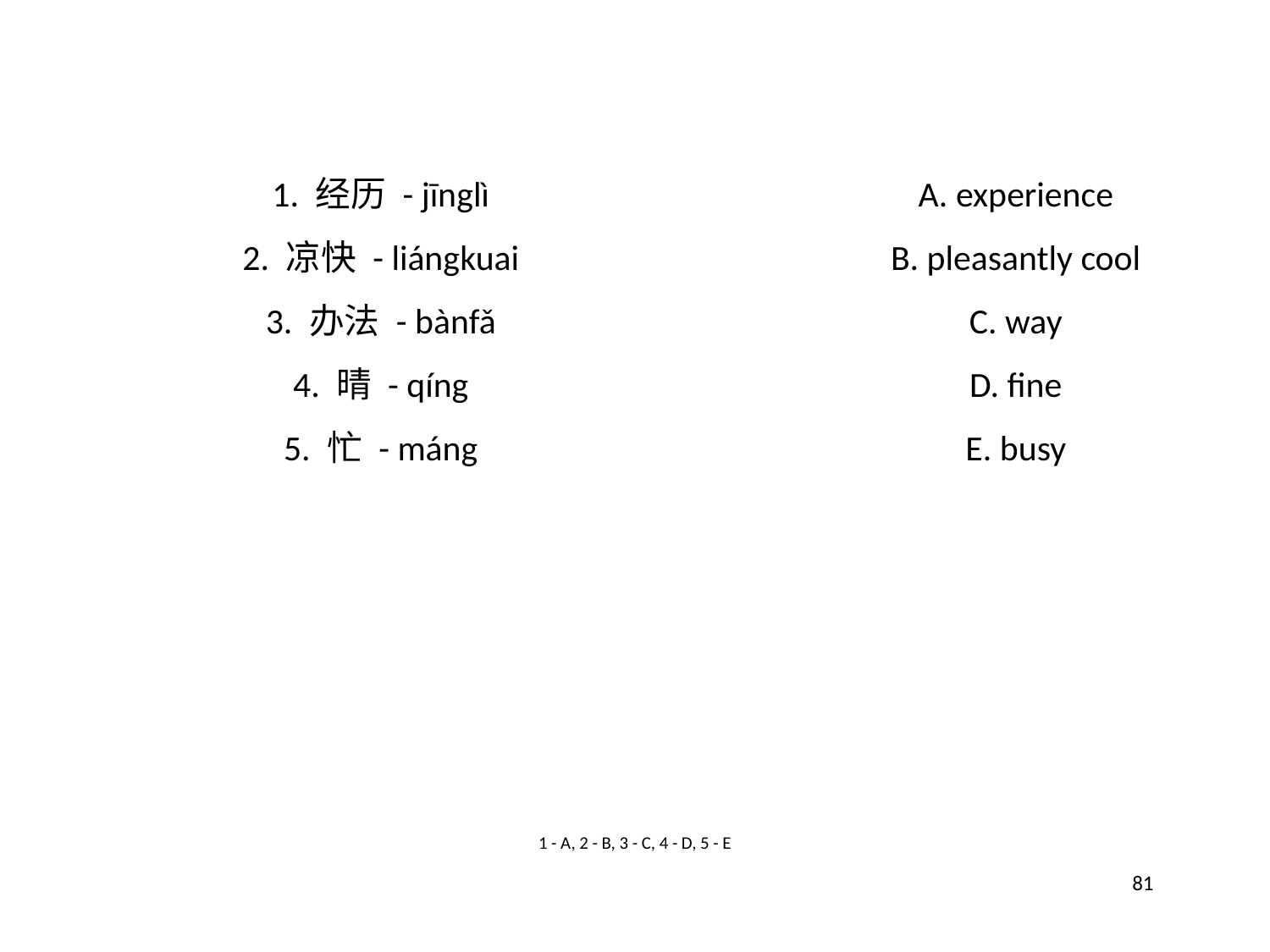

1. 经历 - jīnglì

A. experience

2. 凉快 - liángkuai

B. pleasantly cool

3. 办法 - bànfǎ

C. way

4. 晴 - qíng

D. fine

5. 忙 - máng

E. busy
1 - A, 2 - B, 3 - C, 4 - D, 5 - E

81